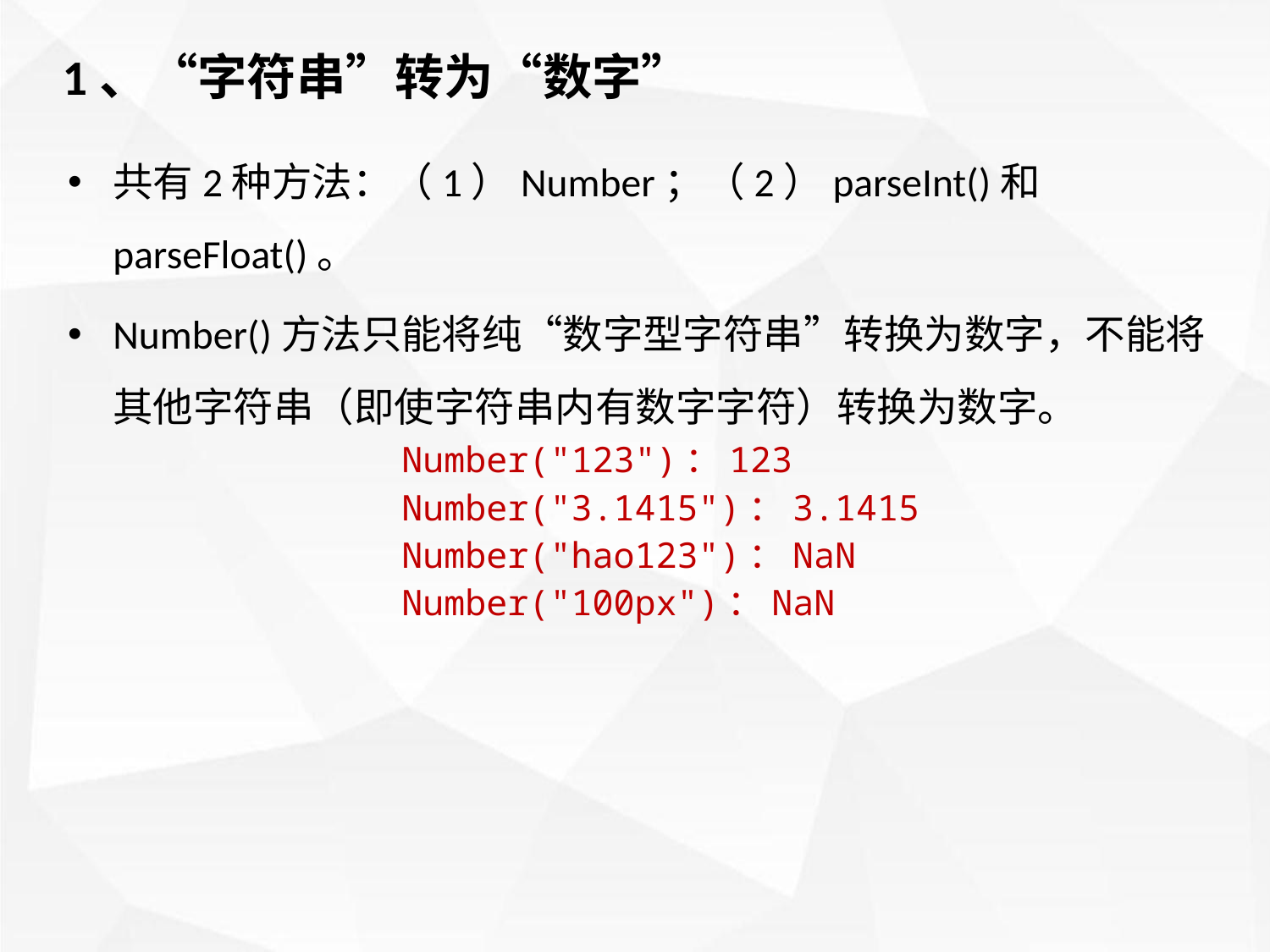

1、“字符串”转为“数字”
共有2种方法：（1）Number；（2）parseInt()和parseFloat()。
Number()方法只能将纯“数字型字符串”转换为数字，不能将其他字符串（即使字符串内有数字字符）转换为数字。
Number("123")：123
Number("3.1415")：3.1415
Number("hao123")：NaN
Number("100px")：NaN